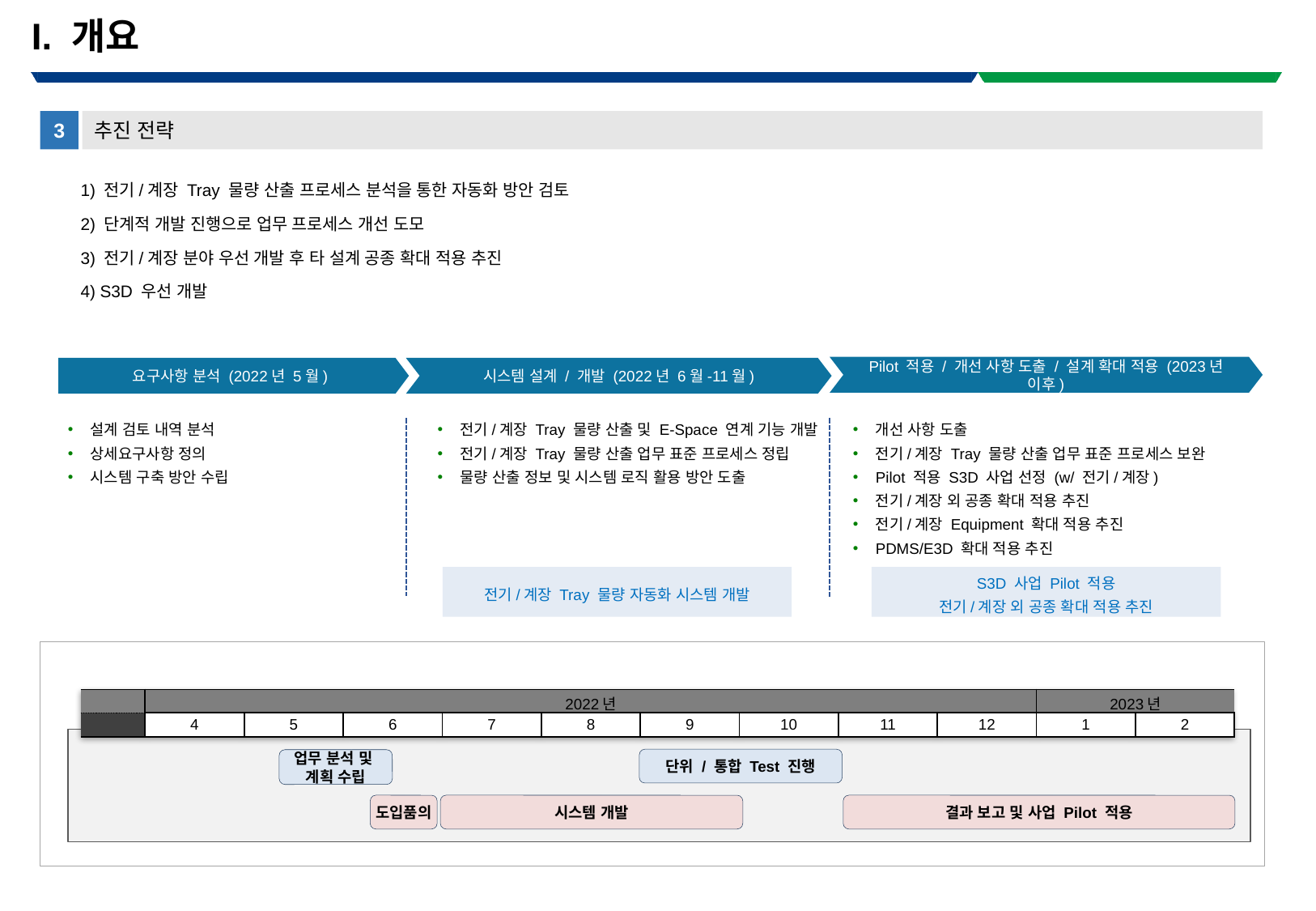

# I. 개요
3
추진 전략
  1) 전기/계장 Tray 물량 산출 프로세스 분석을 통한 자동화 방안 검토
  2) 단계적 개발 진행으로 업무 프로세스 개선 도모
  3) 전기/계장 분야 우선 개발 후 타 설계 공종 확대 적용 추진
  4) S3D 우선 개발
Pilot 적용 / 개선 사항 도출 / 설계 확대 적용 (2023년 이후)
요구사항 분석 (2022년 5월)
시스템 설계 / 개발 (2022년 6월-11월)
설계 검토 내역 분석
상세요구사항 정의
시스템 구축 방안 수립
전기/계장 Tray 물량 산출 및 E-Space 연계 기능 개발
전기/계장 Tray 물량 산출 업무 표준 프로세스 정립
물량 산출 정보 및 시스템 로직 활용 방안 도출

개선 사항 도출
전기/계장 Tray 물량 산출 업무 표준 프로세스 보완
Pilot 적용 S3D 사업 선정 (w/ 전기/계장)
전기/계장 외 공종 확대 적용 추진
전기/계장 Equipment 확대 적용 추진
PDMS/E3D 확대 적용 추진
전기/계장 Tray 물량 자동화 시스템 개발
S3D 사업 Pilot 적용
전기/계장 외 공종 확대 적용 추진

| Year | 2022년 |  |  |  |  |  |  |  |  | 2023년 |  |
| --- | --- | --- | --- | --- | --- | --- | --- | --- | --- | --- | --- |
| Month | 4 | 5 | 6 | 7 | 8 | 9 | 10 | 11 | 12 | 1 | 2 |

단위 / 통합 Test 진행
업무 분석 및
계획 수립
도입품의
시스템 개발
결과 보고 및 사업 Pilot 적용